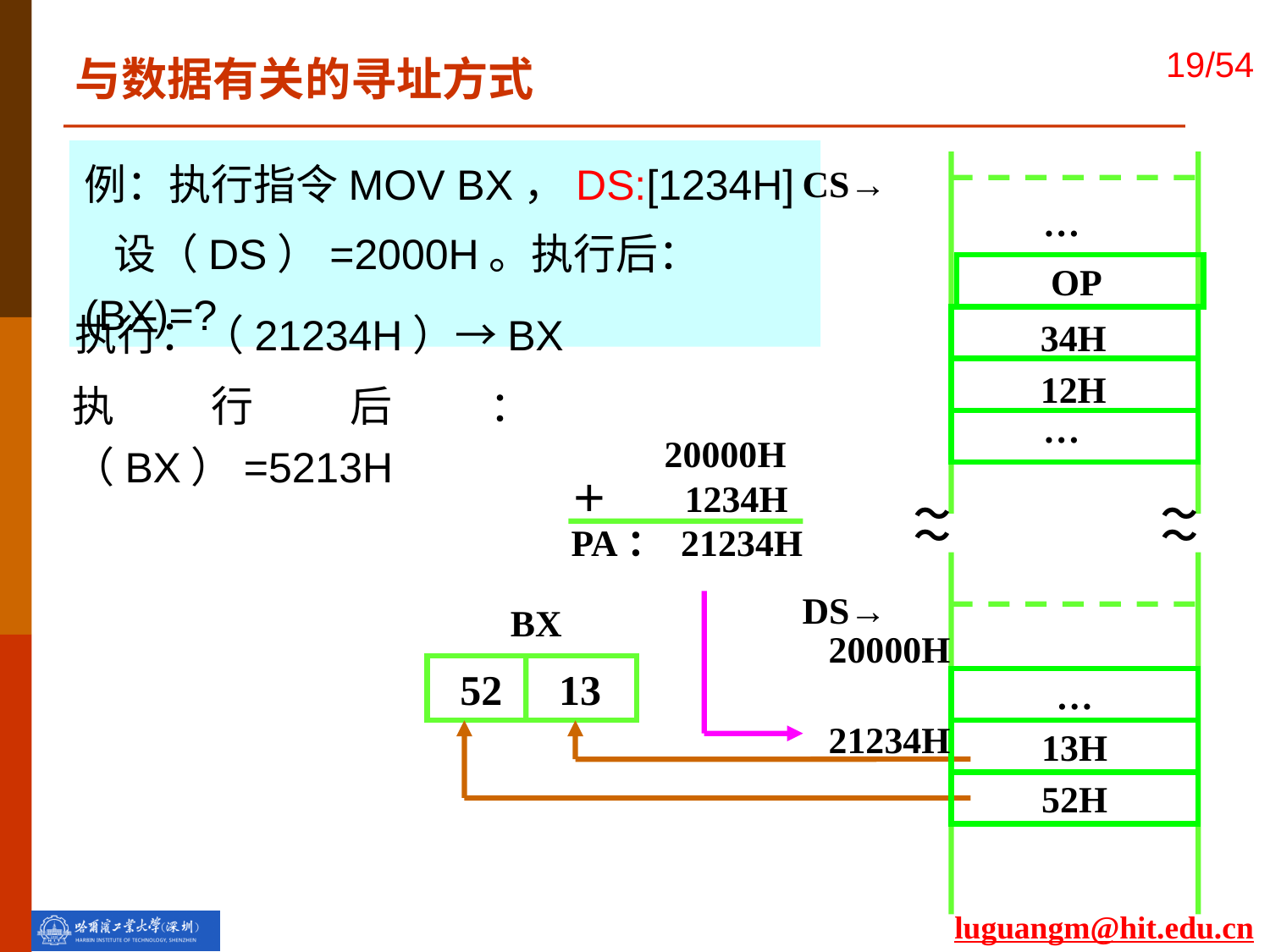

与数据有关的寻址方式
例：执行指令MOV BX，DS:[1234H]
  设（DS）=2000H。执行后：(BX)=?
CS→

…
OP

…

～
～
～
～

DS→

20000H
…
21234H
13H
52H
执行：（21234H）→BX
34H
12H
执行后：（BX）=5213H
          20000H
＋        1234H
PA： 21234H

       BX

52
13